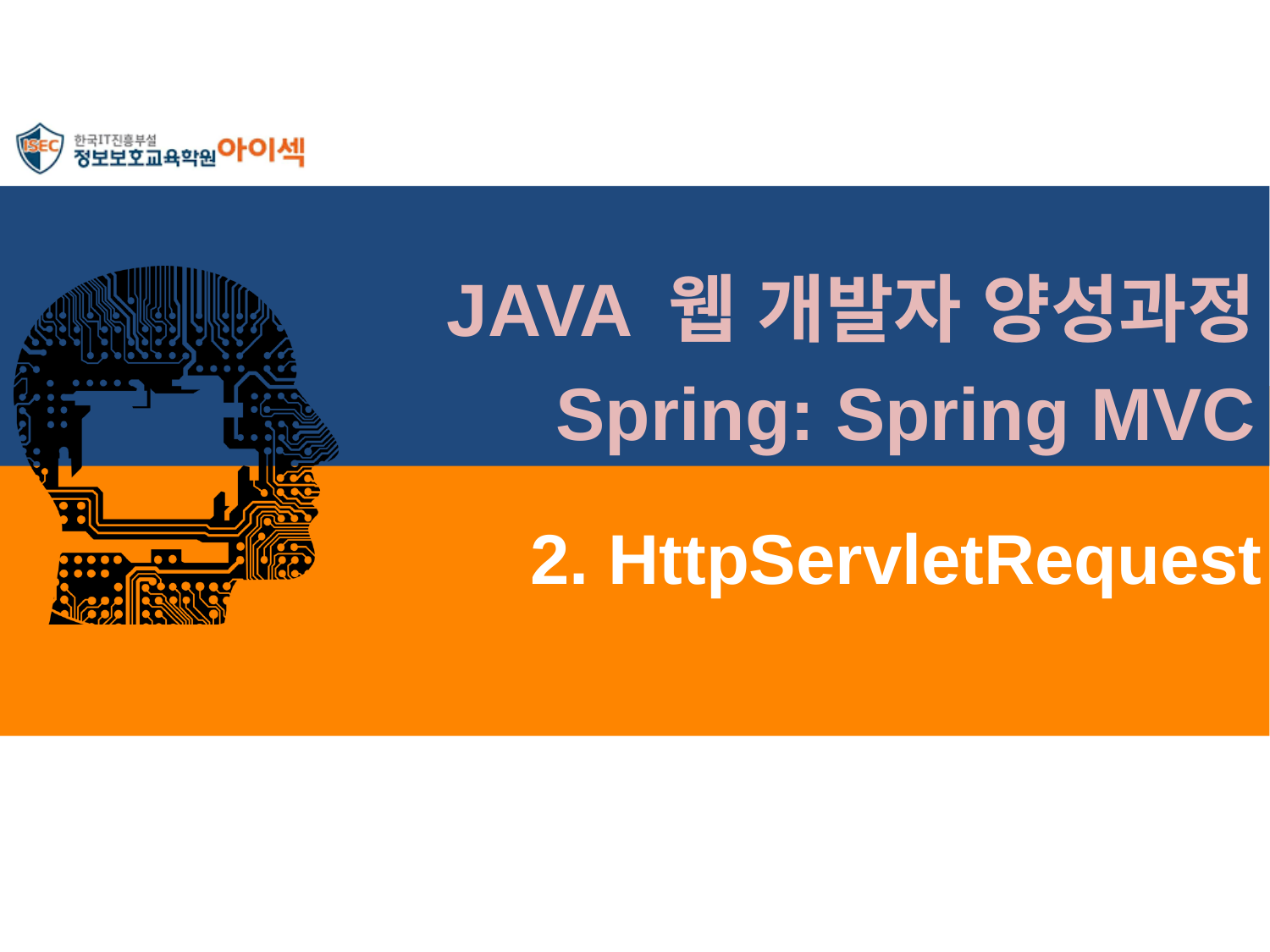

JAVA 웹 개발자 양성과정
Spring: Spring MVC
# 2. HttpServletRequest